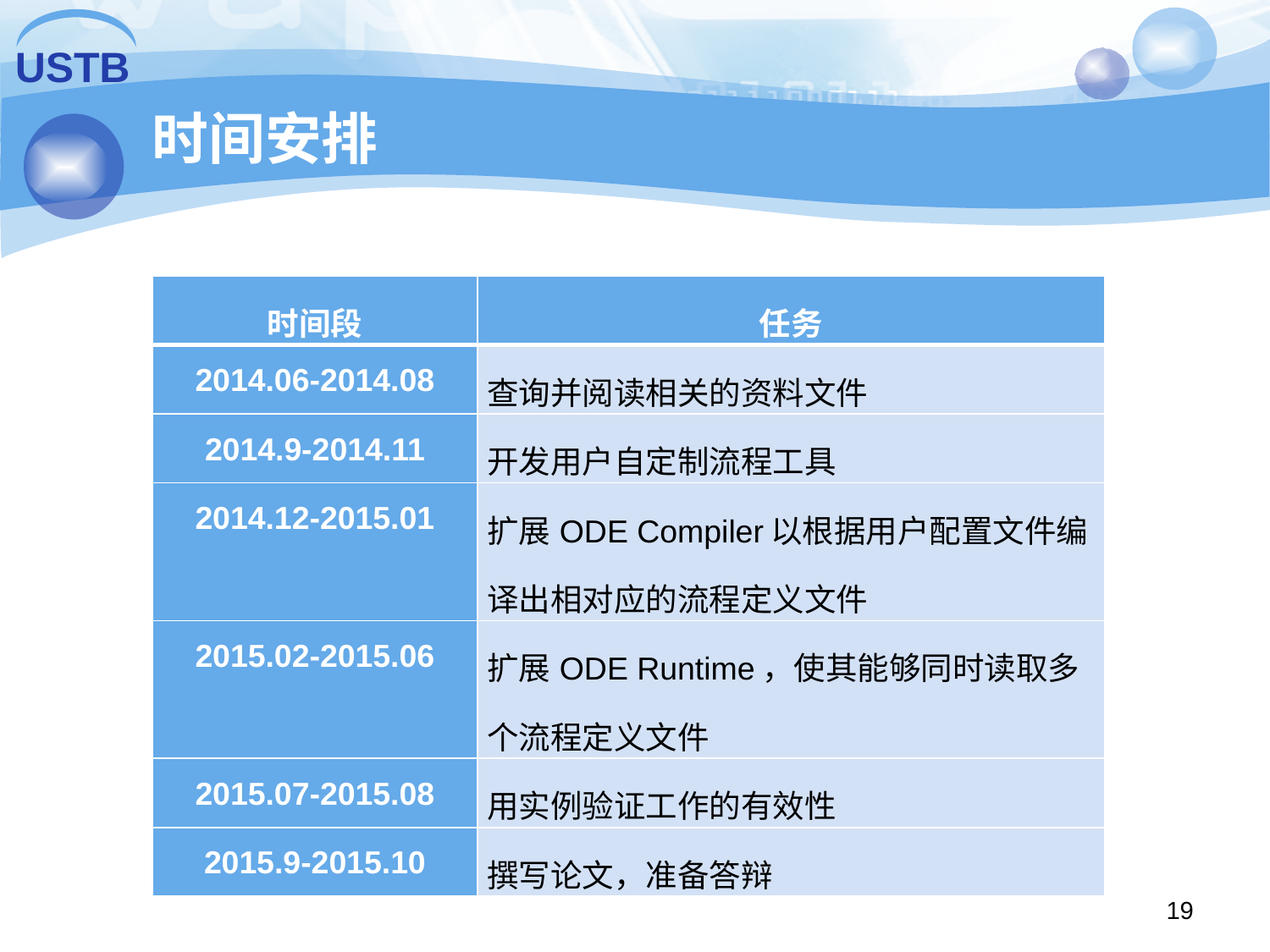

USTB
# 时间安排

| 时间段 | 任务 |
| --- | --- |
| 2014.06-2014.08 | 查询并阅读相关的资料文件 |
| 2014.9-2014.11 | 开发用户自定制流程工具 |
| 2014.12-2015.01 | 扩展ODE Compiler以根据用户配置文件编译出相对应的流程定义文件 |
| 2015.02-2015.06 | 扩展ODE Runtime，使其能够同时读取多个流程定义文件 |
| 2015.07-2015.08 | 用实例验证工作的有效性 |
| 2015.9-2015.10 | 撰写论文，准备答辩 |
19